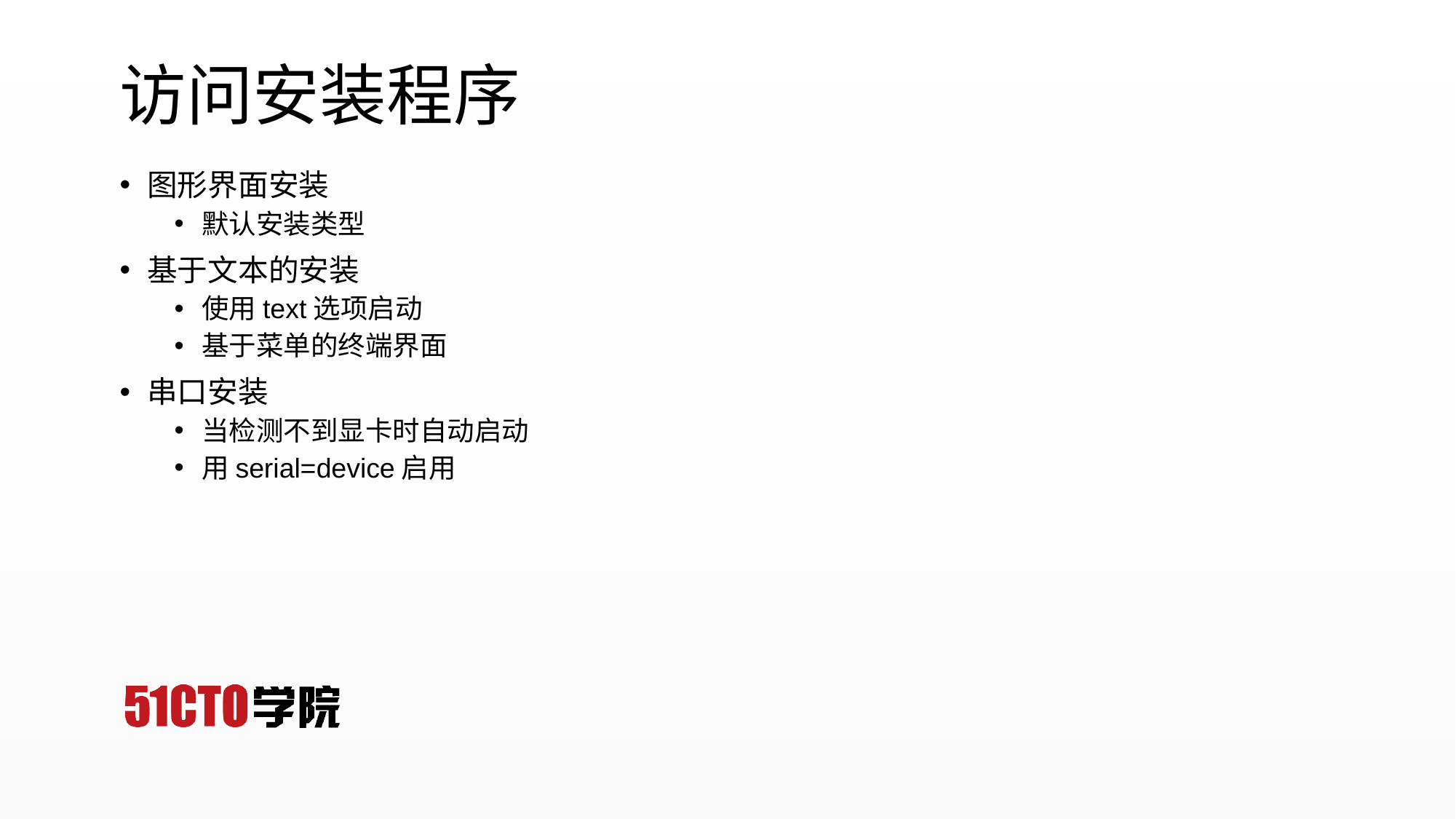

# 访问安装程序
图形界面安装
默认安装类型
基于文本的安装
使用text选项启动
基于菜单的终端界面
串口安装
当检测不到显卡时自动启动
用serial=device启用